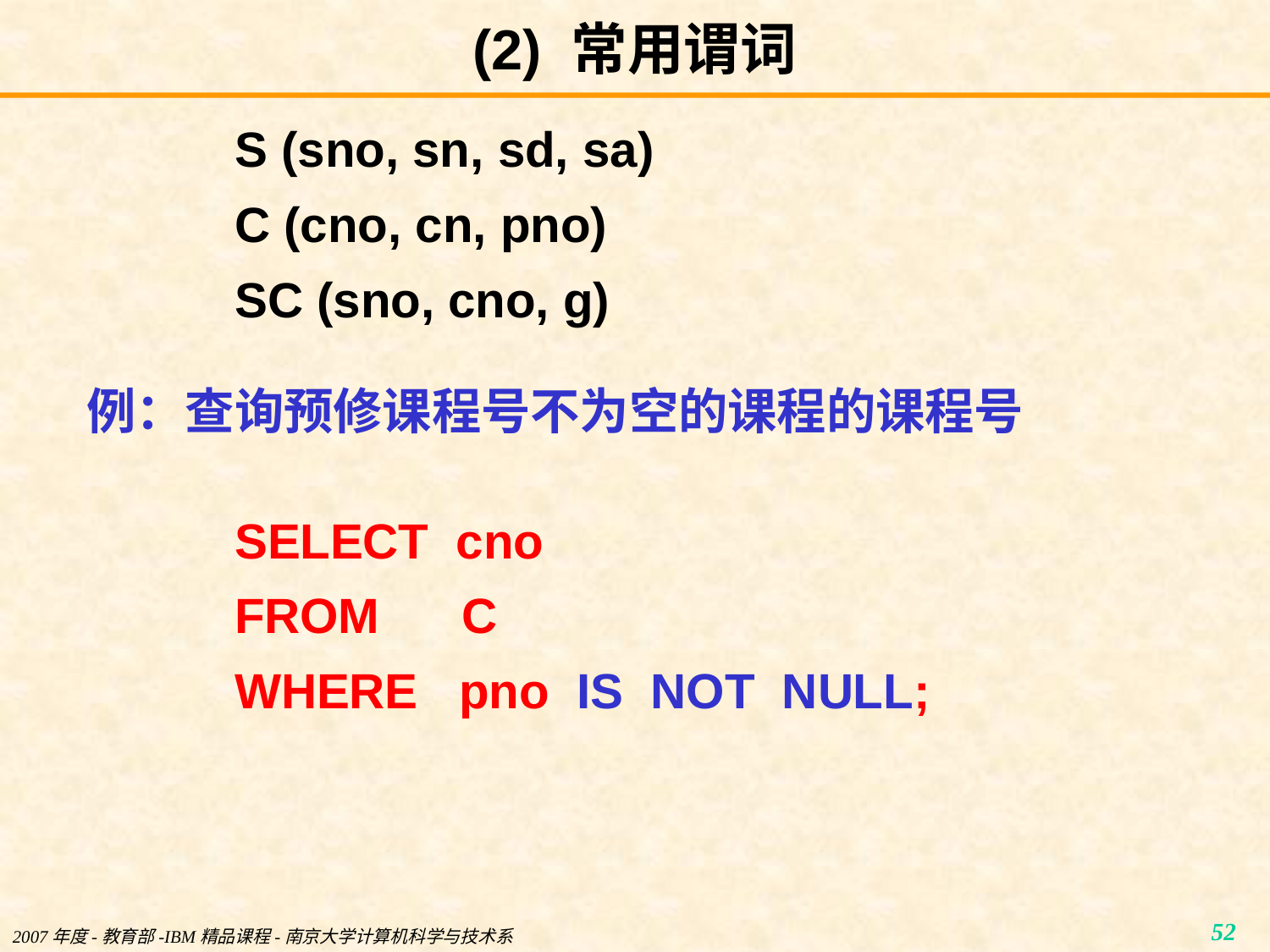

# (2) 常用谓词
S (sno, sn, sd, sa)
C (cno, cn, pno)
SC (sno, cno, g)
例：查询预修课程号不为空的课程的课程号
SELECT  cno
FROM      C
WHERE   pno  IS  NOT  NULL;
52
2007年度-教育部-IBM精品课程-南京大学计算机科学与技术系